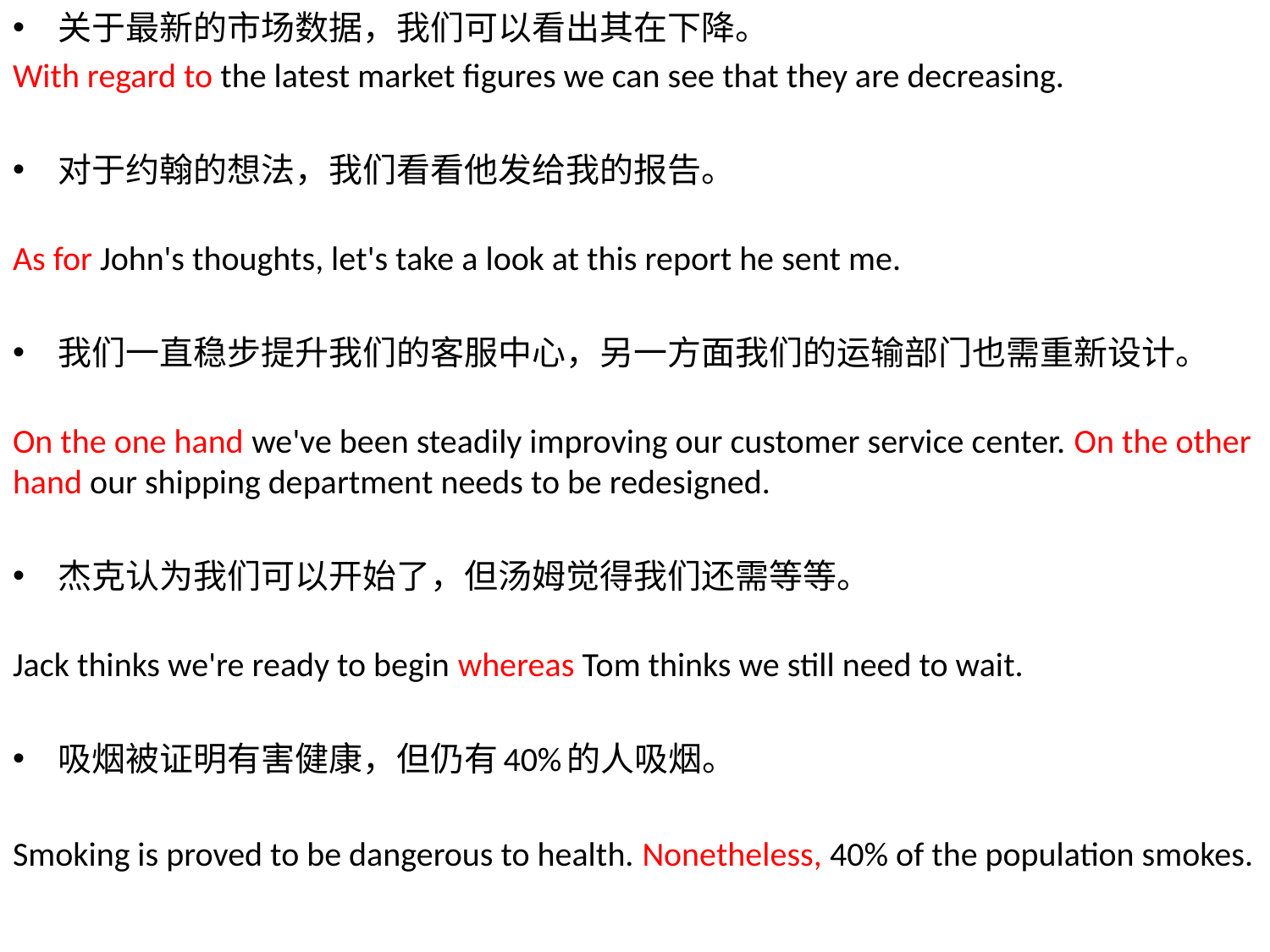

关于最新的市场数据，我们可以看出其在下降。
With regard to the latest market figures we can see that they are decreasing.

对于约翰的想法，我们看看他发给我的报告。
As for John's thoughts, let's take a look at this report he sent me.

我们一直稳步提升我们的客服中心，另一方面我们的运输部门也需重新设计。
On the one hand we've been steadily improving our customer service center. On the other hand our shipping department needs to be redesigned.

杰克认为我们可以开始了，但汤姆觉得我们还需等等。
Jack thinks we're ready to begin whereas Tom thinks we still need to wait.

吸烟被证明有害健康，但仍有40%的人吸烟。

Smoking is proved to be dangerous to health. Nonetheless, 40% of the population smokes.